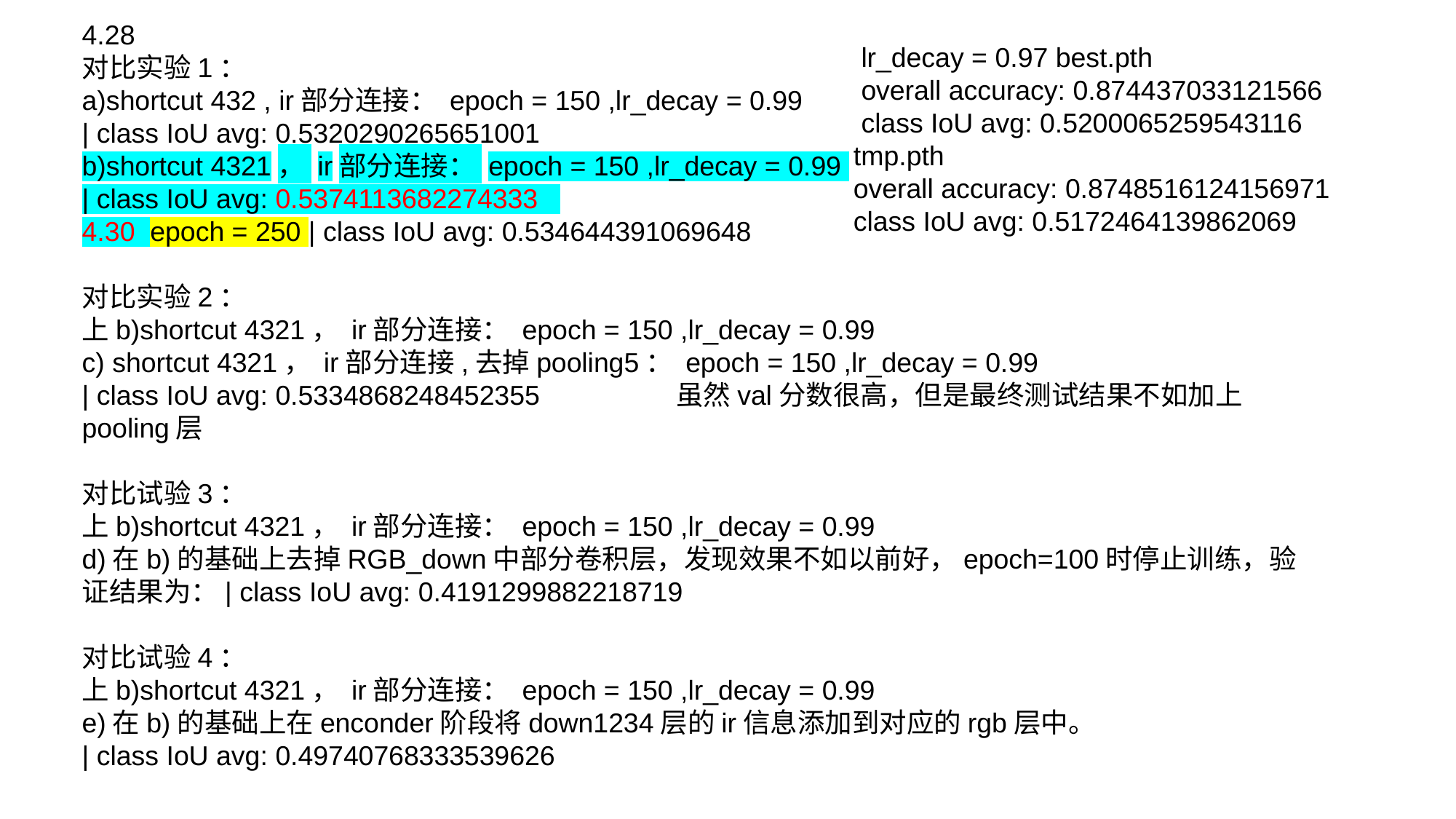

4.28
对比实验1：
a)shortcut 432 , ir部分连接： epoch = 150 ,lr_decay = 0.99
| class IoU avg: 0.5320290265651001
b)shortcut 4321， ir部分连接： epoch = 150 ,lr_decay = 0.99
| class IoU avg: 0.5374113682274333
4.30  epoch = 250 | class IoU avg: 0.534644391069648

对比实验2：
上b)shortcut 4321， ir部分连接： epoch = 150 ,lr_decay = 0.99
c) shortcut 4321， ir部分连接,去掉pooling5： epoch = 150 ,lr_decay = 0.99
| class IoU avg: 0.5334868248452355                 虽然val分数很高，但是最终测试结果不如加上pooling层

对比试验3：
上b)shortcut 4321， ir部分连接： epoch = 150 ,lr_decay = 0.99
d)在b)的基础上去掉RGB_down中部分卷积层，发现效果不如以前好，epoch=100时停止训练，验证结果为：| class IoU avg: 0.4191299882218719

对比试验4：
上b)shortcut 4321， ir部分连接： epoch = 150 ,lr_decay = 0.99
e)在b)的基础上在enconder阶段将down1234层的ir信息添加到对应的rgb层中。
| class IoU avg: 0.49740768333539626

 lr_decay = 0.97 best.pth
 overall accuracy: 0.874437033121566
 class IoU avg: 0.5200065259543116
tmp.pth
overall accuracy: 0.8748516124156971
class IoU avg: 0.5172464139862069